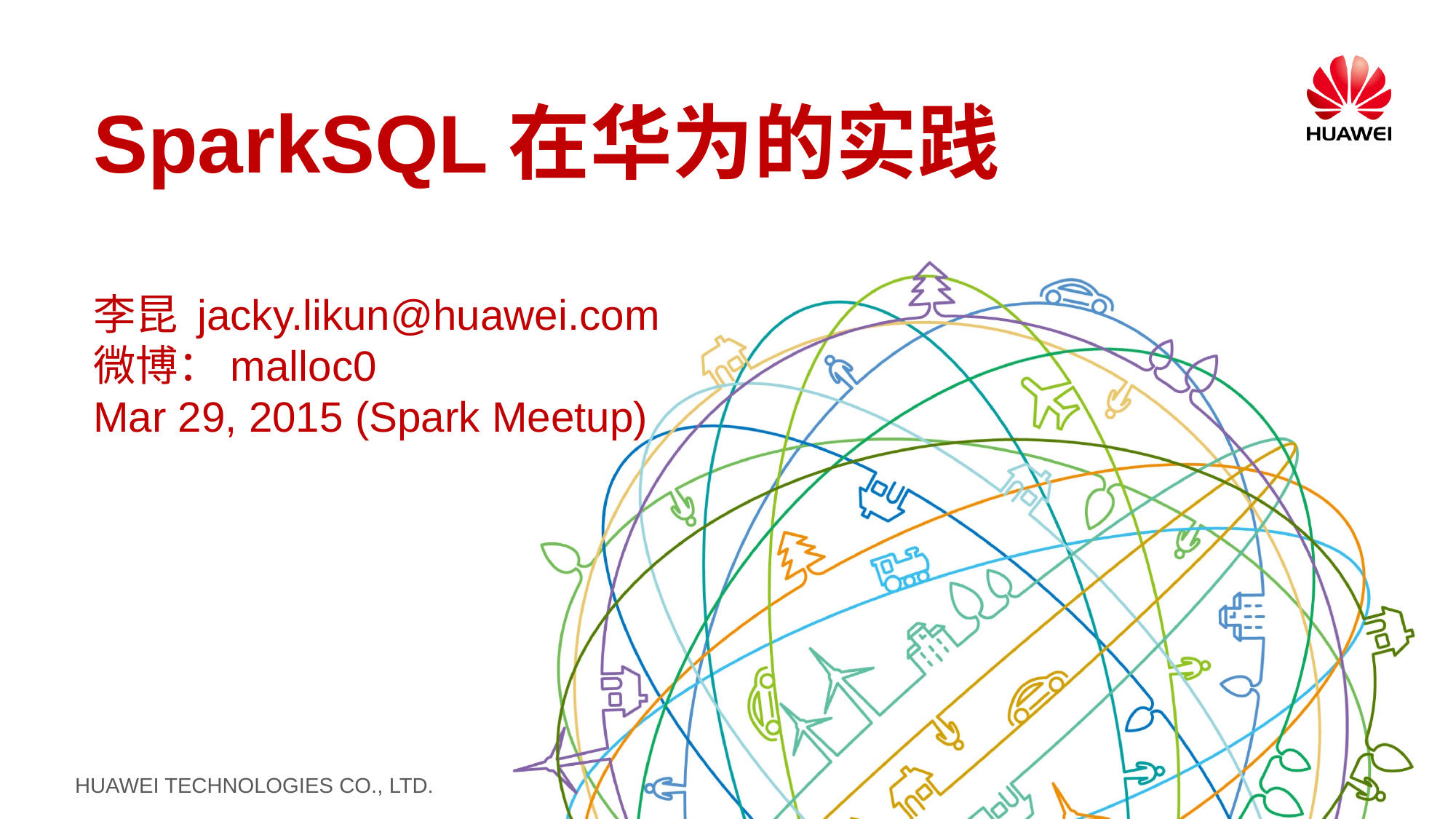

# SparkSQL在华为的实践 李昆 jacky.likun@huawei.com 微博：malloc0 Mar 29, 2015 (Spark Meetup)